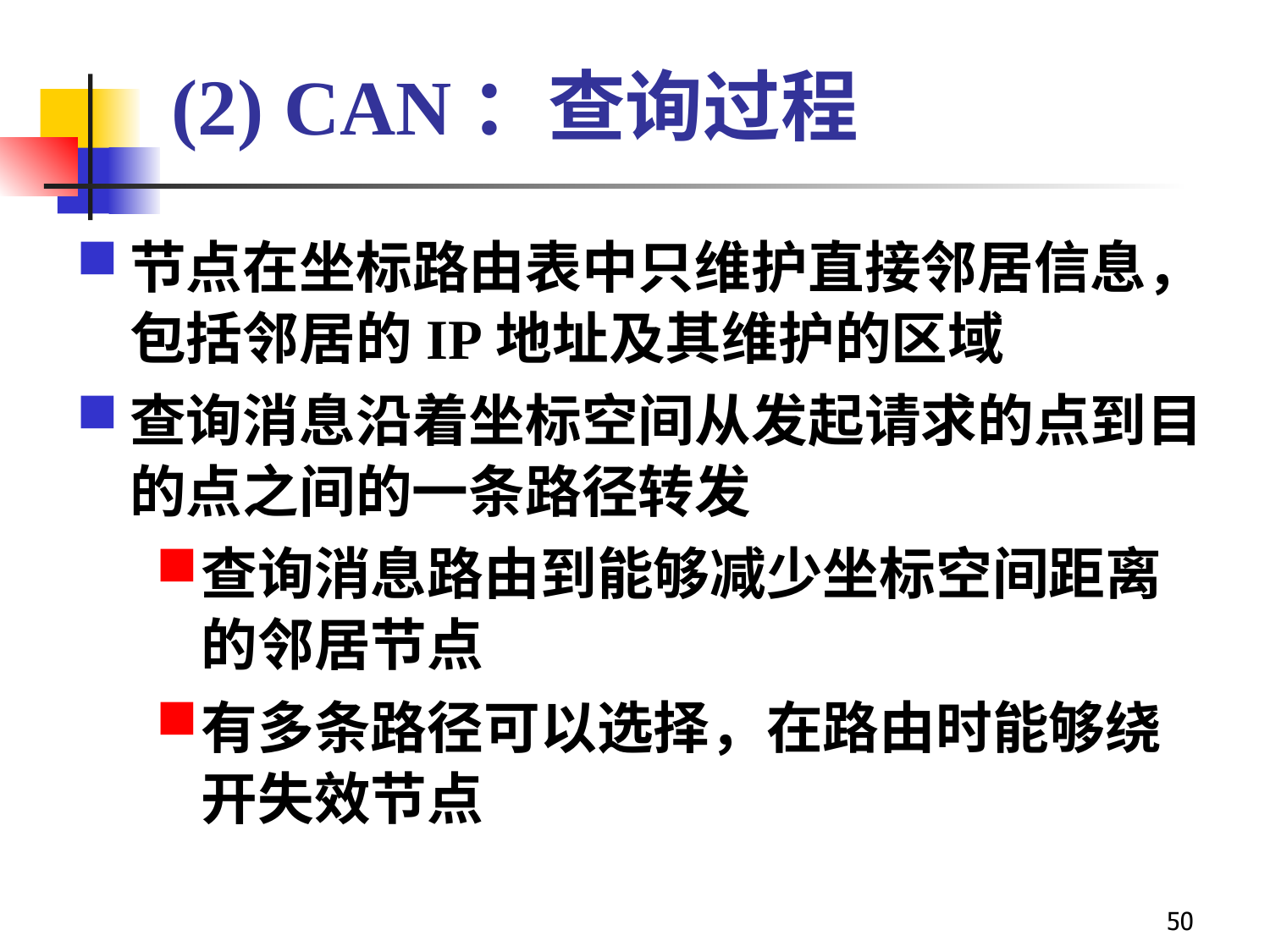

# (2) CAN：查询过程
节点在坐标路由表中只维护直接邻居信息，包括邻居的IP地址及其维护的区域
查询消息沿着坐标空间从发起请求的点到目的点之间的一条路径转发
查询消息路由到能够减少坐标空间距离的邻居节点
有多条路径可以选择，在路由时能够绕开失效节点
50